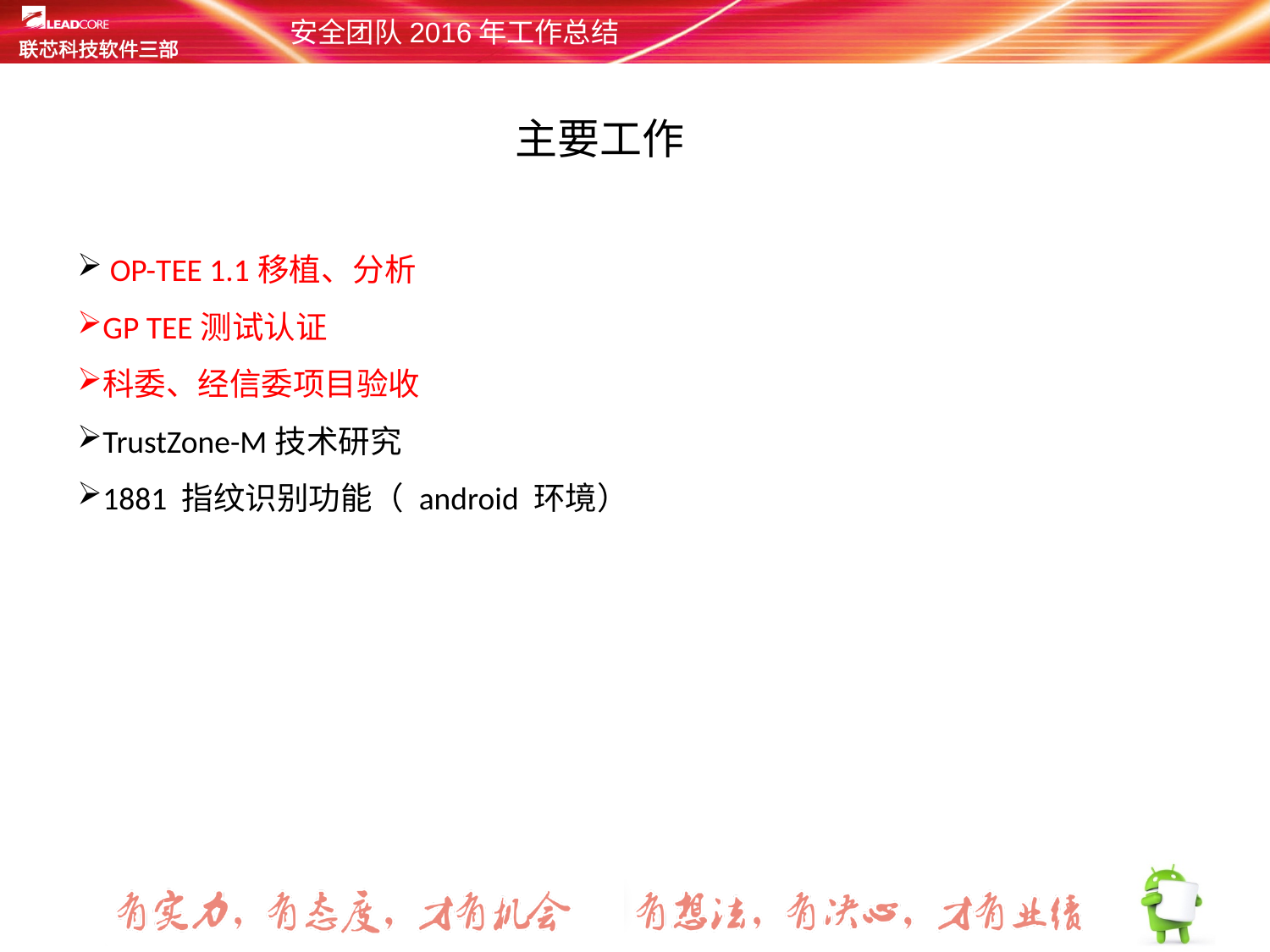

# 安全团队2016年工作总结
主要工作

 OP-TEE 1.1移植、分析
GP TEE测试认证
科委、经信委项目验收
TrustZone-M技术研究
1881 指纹识别功能（ android 环境）